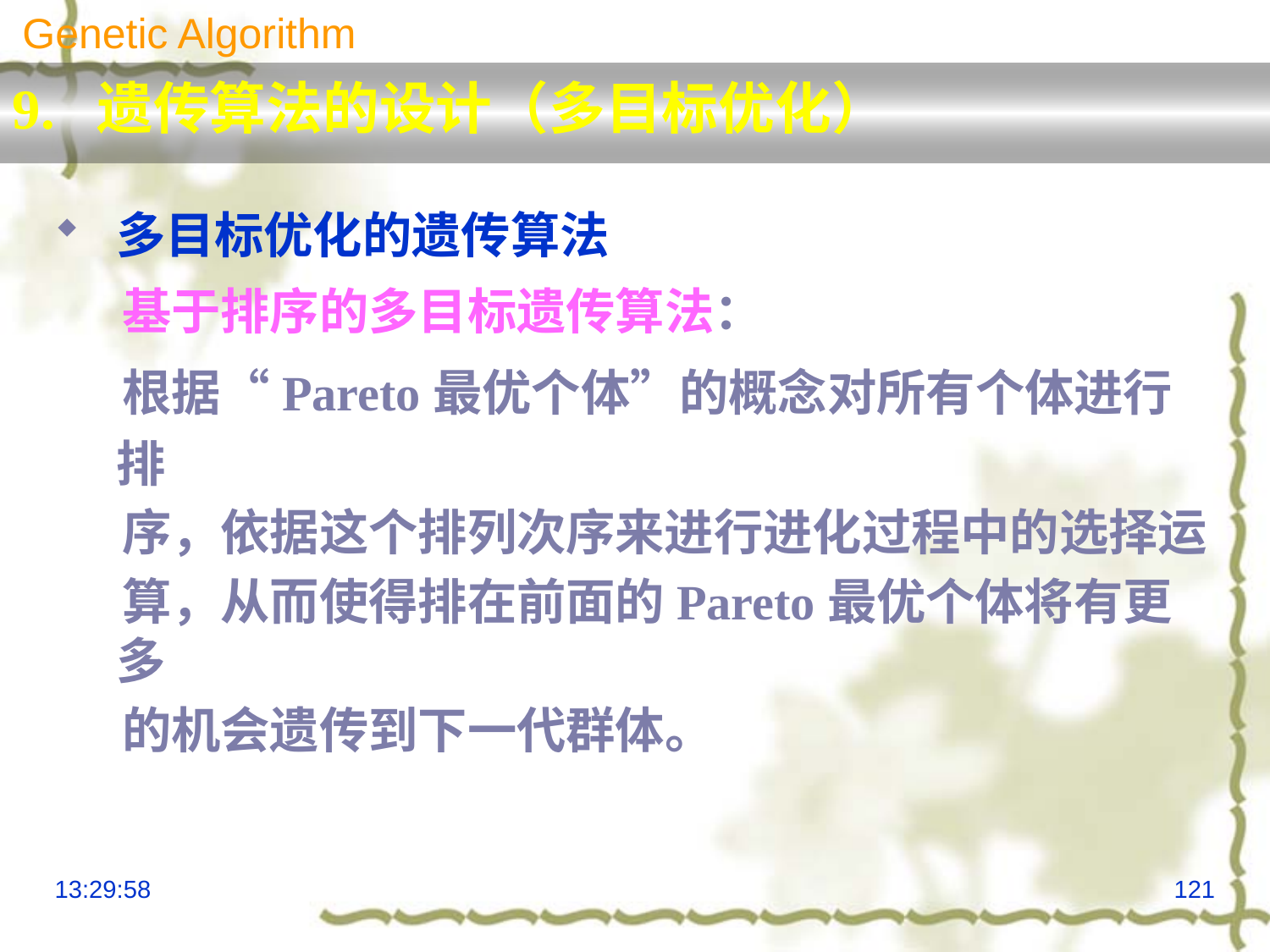

Genetic Algorithm
9.  遗传算法的设计（多目标优化）
多目标优化的遗传算法
     基于排序的多目标遗传算法：
     根据“Pareto最优个体”的概念对所有个体进行排
     序，依据这个排列次序来进行进化过程中的选择运
     算，从而使得排在前面的Pareto最优个体将有更多
     的机会遗传到下一代群体。
13:29:58
121